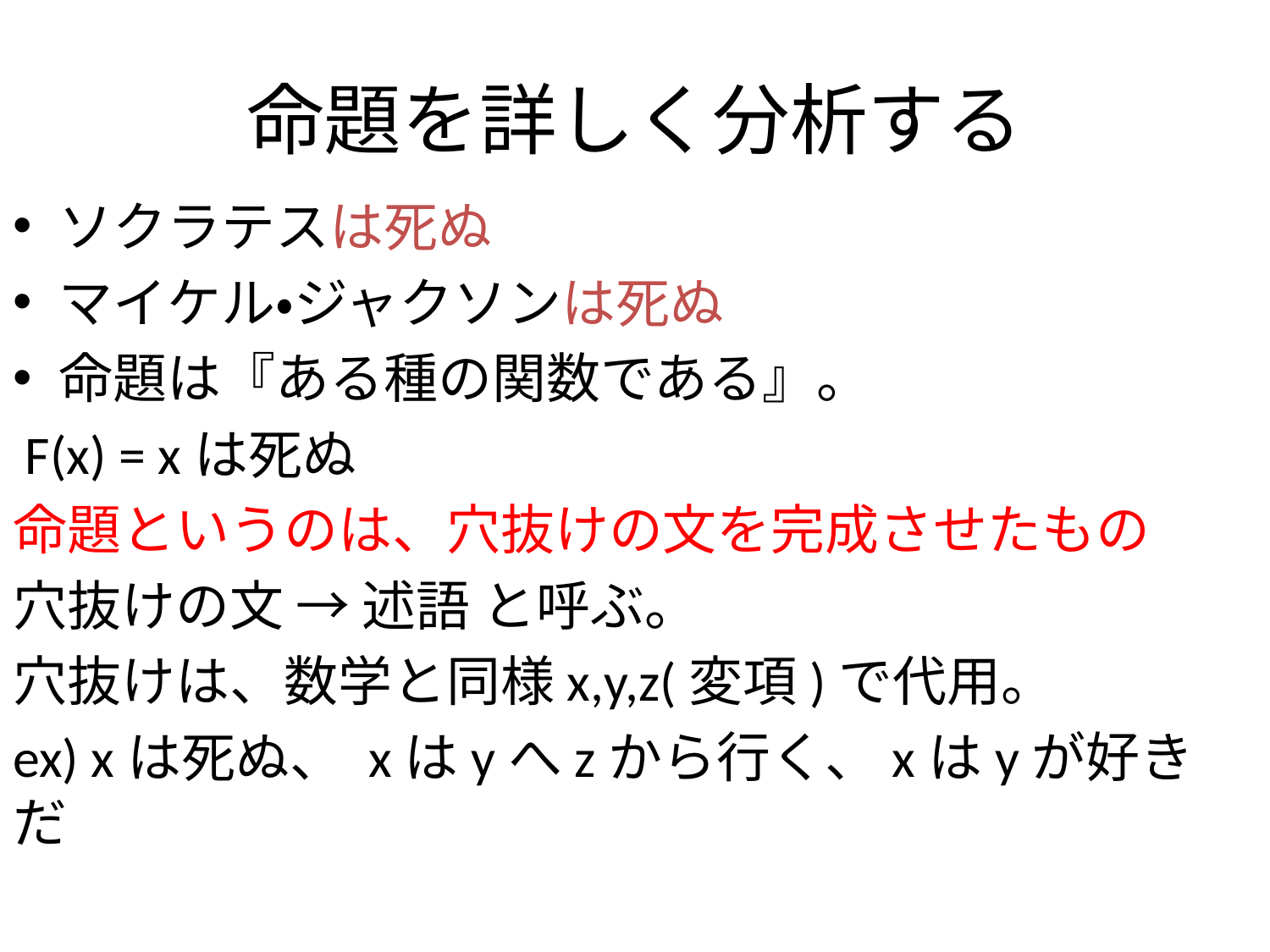

# 命題を詳しく分析する
ソクラテスは死ぬ
マイケル・ジャクソンは死ぬ
命題は『ある種の関数である』。
 F(x) = xは死ぬ
命題というのは、穴抜けの文を完成させたもの
穴抜けの文 → 述語 と呼ぶ。
穴抜けは、数学と同様x,y,z(変項)で代用。
ex) xは死ぬ、 xはyへzから行く、xはyが好きだ